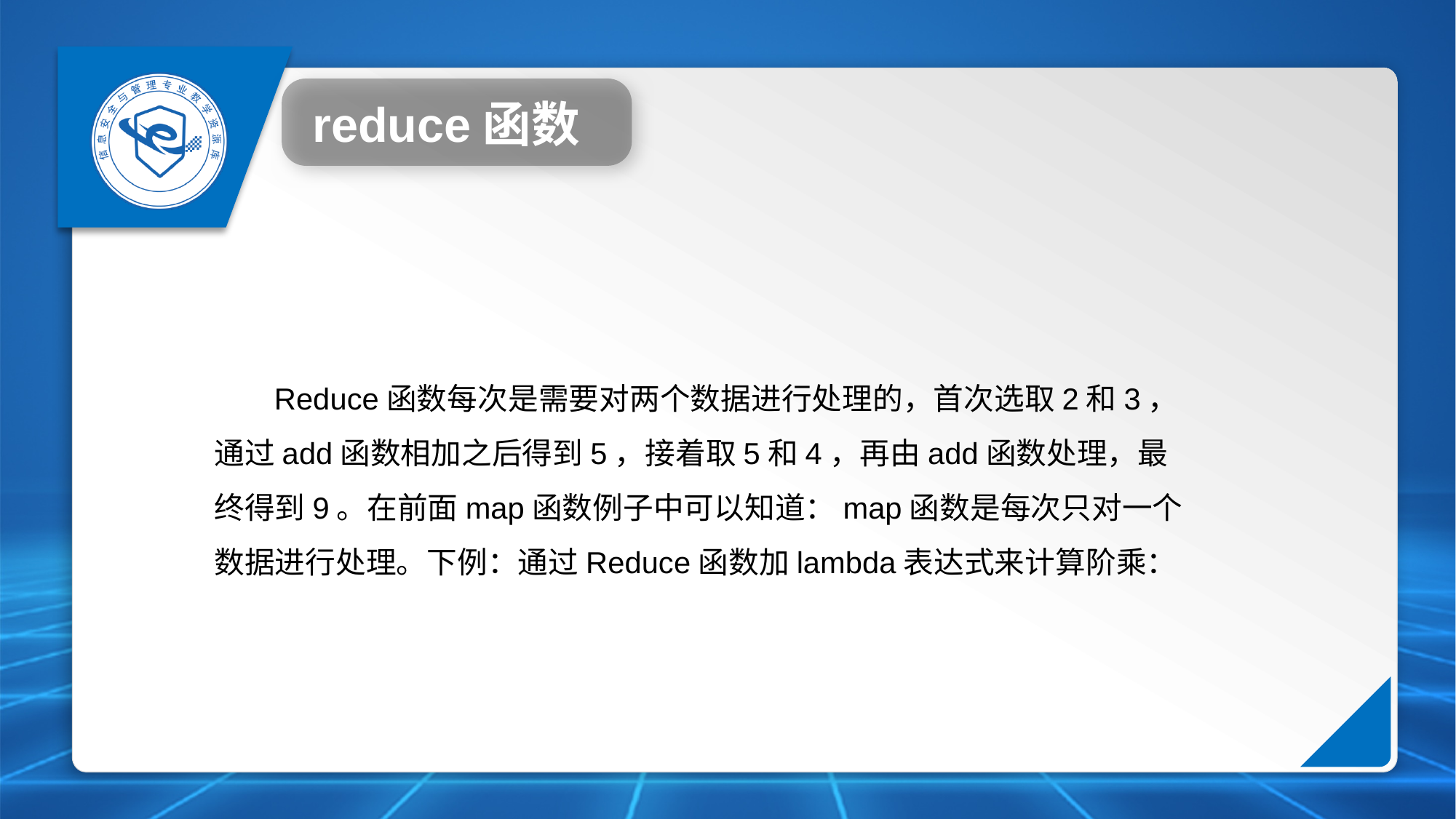

reduce函数
Reduce函数每次是需要对两个数据进行处理的，首次选取2和3，通过add函数相加之后得到5，接着取5和4，再由add函数处理，最终得到9。在前面map函数例子中可以知道：map函数是每次只对一个数据进行处理。下例：通过Reduce函数加lambda表达式来计算阶乘：